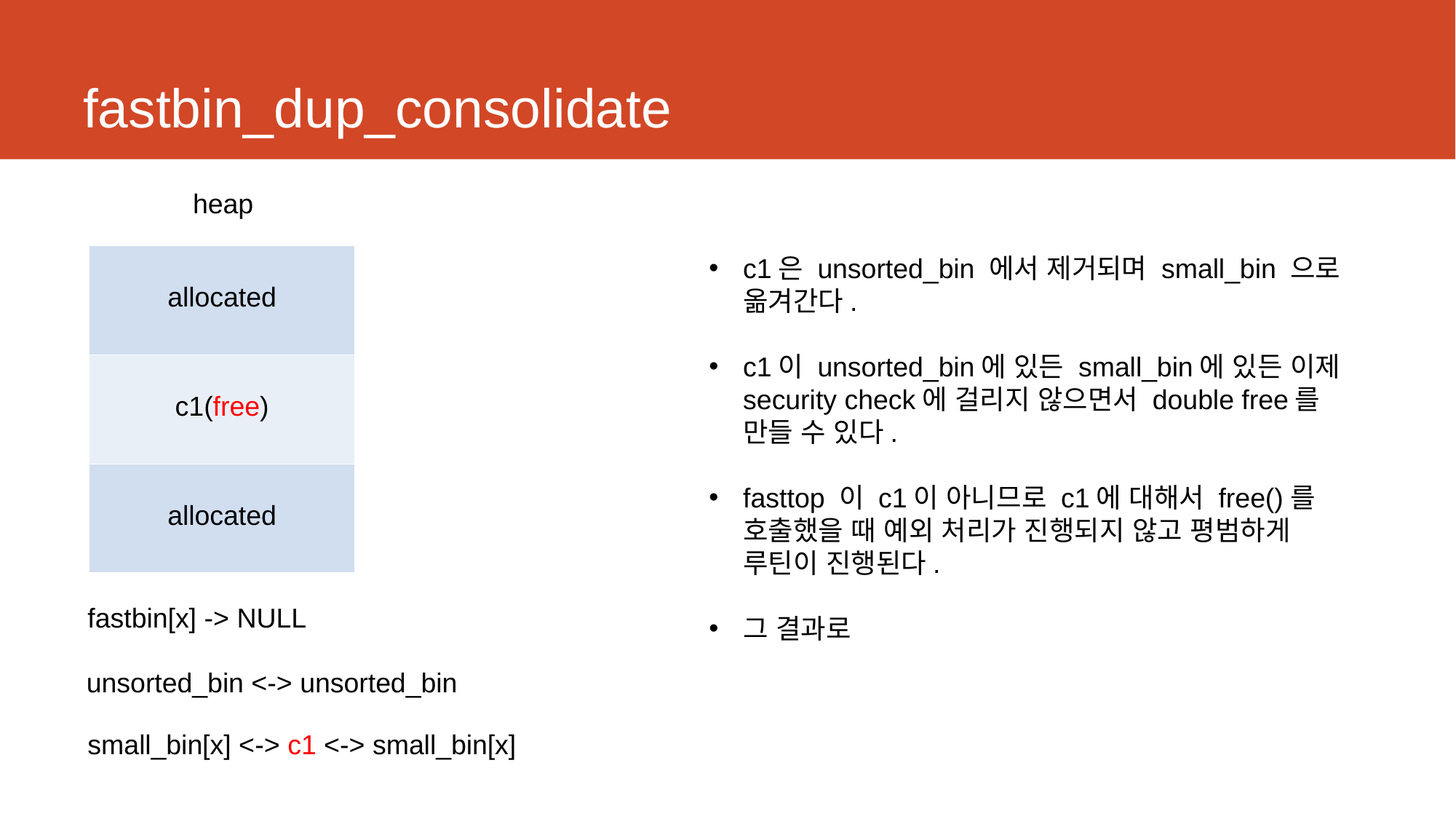

# fastbin_dup_consolidate
heap
| allocated |
| --- |
| c1(free) |
| allocated |
c1은 unsorted_bin 에서 제거되며 small_bin 으로 옮겨간다.

c1이 unsorted_bin에 있든 small_bin에 있든 이제 security check에 걸리지 않으면서 double free를 만들 수 있다.

fasttop 이 c1이 아니므로 c1에 대해서 free()를 호출했을 때 예외 처리가 진행되지 않고 평범하게 루틴이 진행된다.

그 결과로
fastbin[x] -> NULL
unsorted_bin <-> unsorted_bin
small_bin[x] <-> c1 <-> small_bin[x]